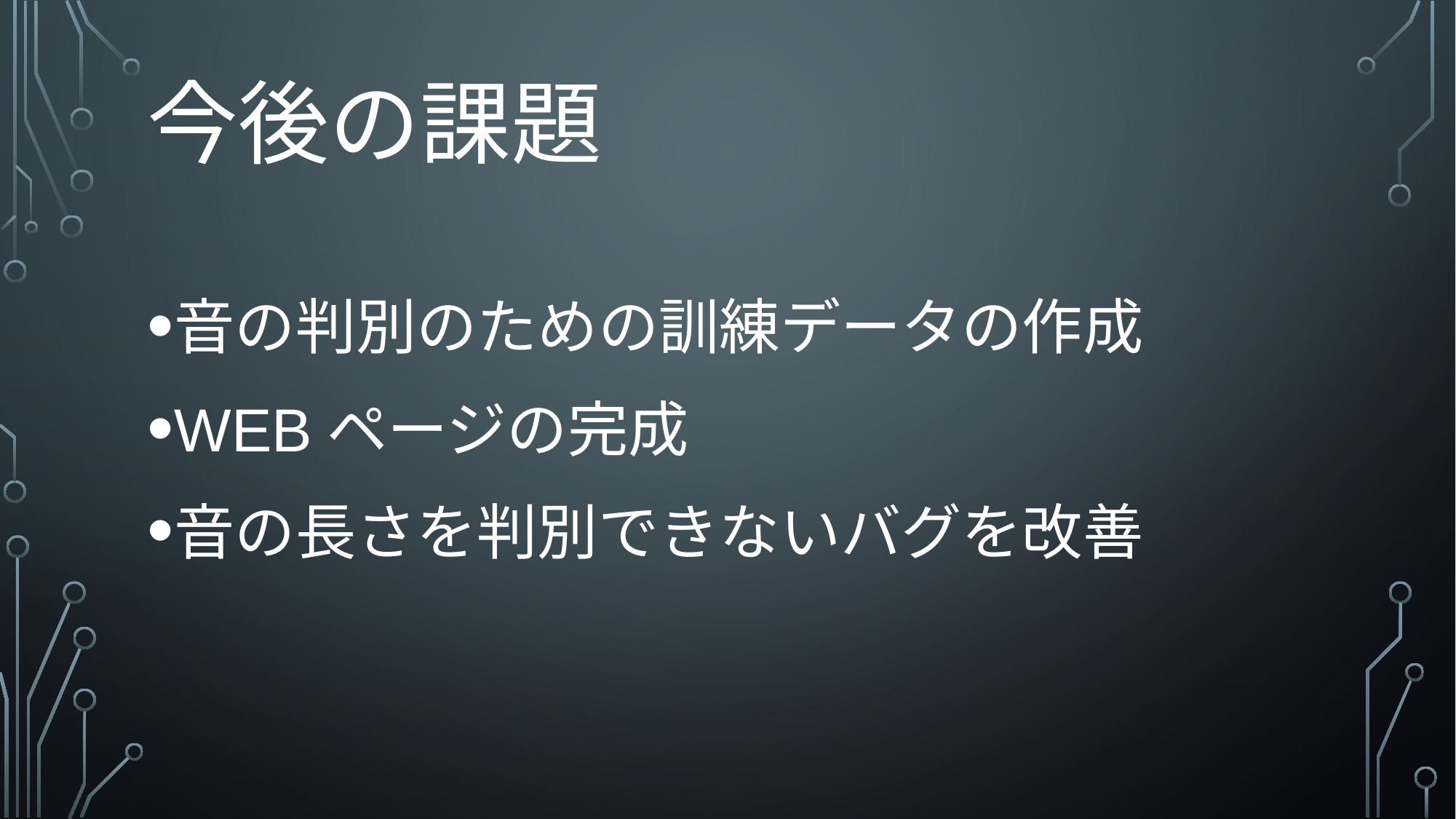

# 今後の課題
音の判別のための訓練データの作成
WEBページの完成
音の長さを判別できないバグを改善